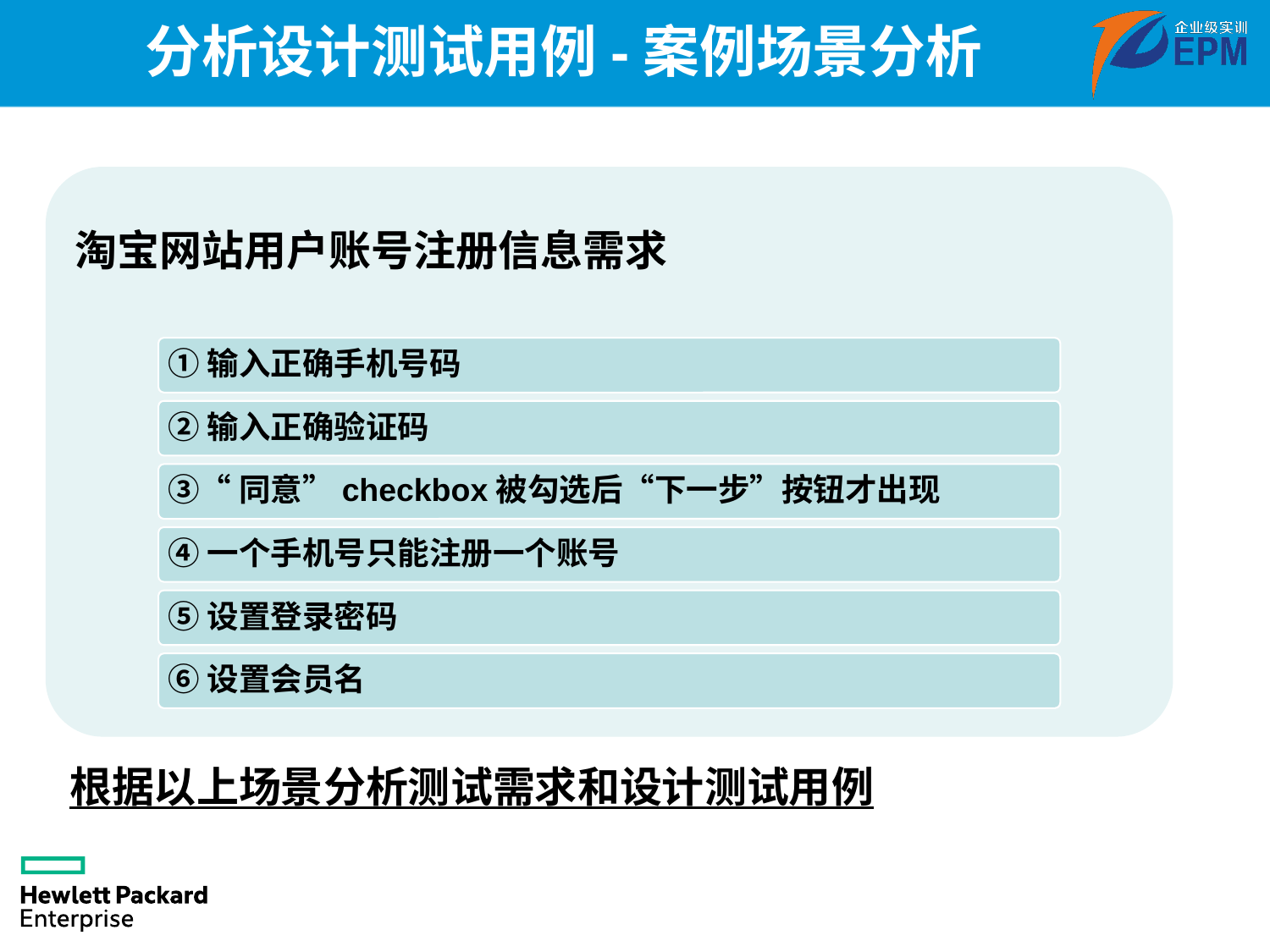

分析设计测试用例-案例场景分析
淘宝网站用户账号注册信息需求
①输入正确手机号码
②输入正确验证码
③“同意”checkbox被勾选后“下一步”按钮才出现
④一个手机号只能注册一个账号
⑤设置登录密码
⑥设置会员名
根据以上场景分析测试需求和设计测试用例